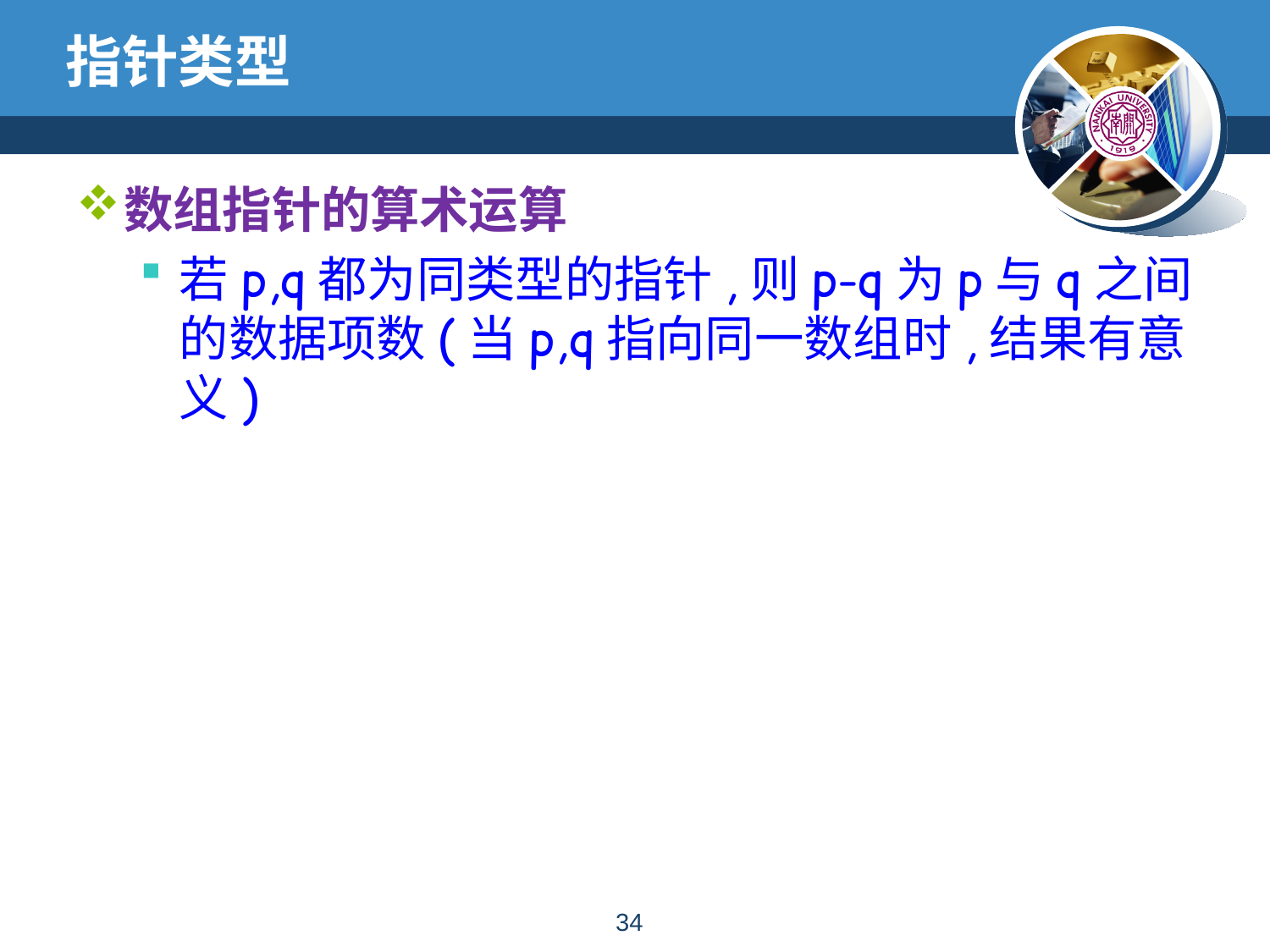

# 指针类型
数组指针的算术运算
若p,q都为同类型的指针,则p-q为p与q之间的数据项数(当p,q指向同一数组时,结果有意义)
34